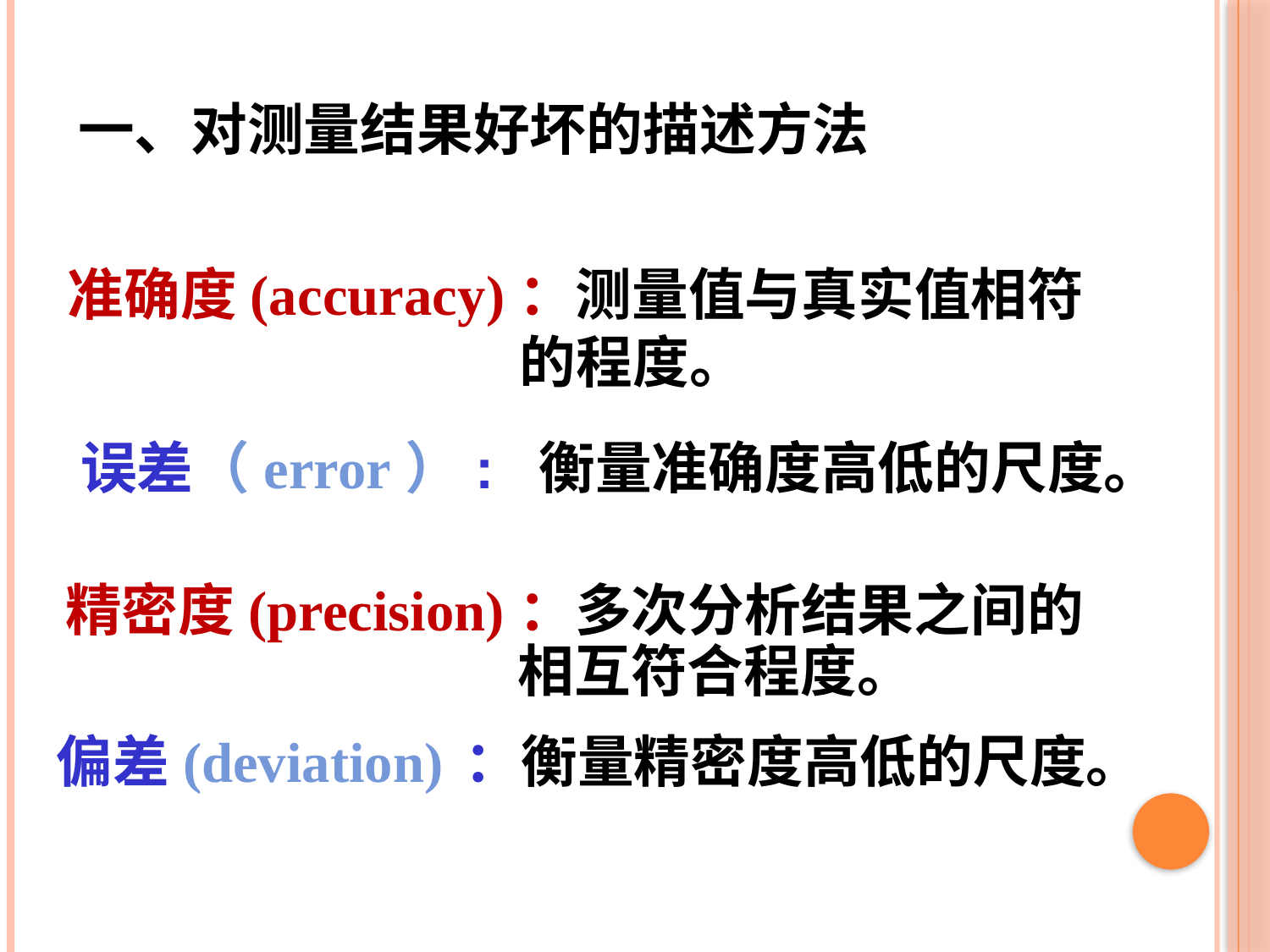

# 一、对测量结果好坏的描述方法
准确度(accuracy)：测量值与真实值相符
                                  的程度。
误差（error）:  衡量准确度高低的尺度。
精密度(precision)：多次分析结果之间的
                                  相互符合程度。
偏差(deviation) ：衡量精密度高低的尺度。